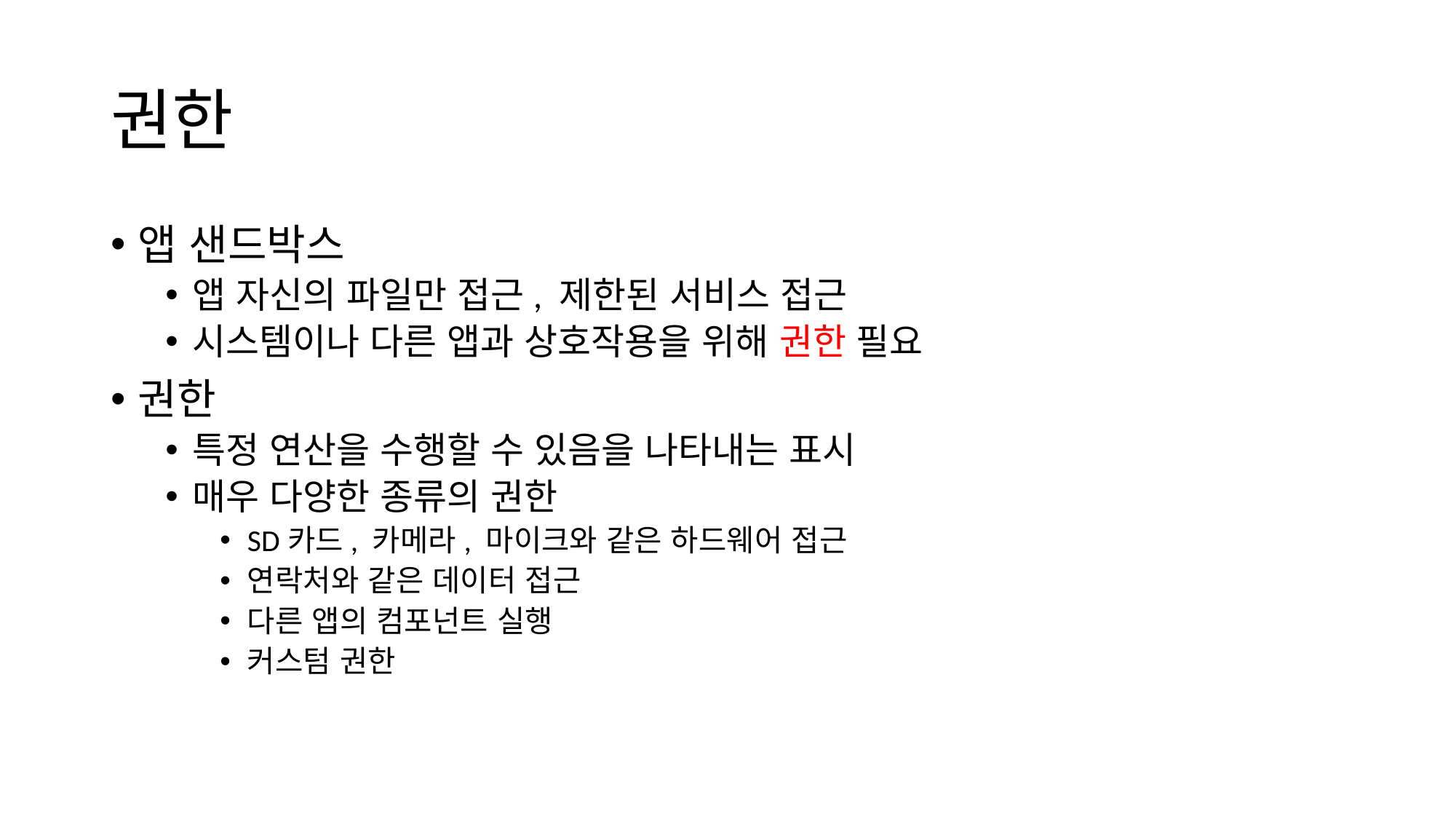

# 권한
앱 샌드박스
앱 자신의 파일만 접근, 제한된 서비스 접근
시스템이나 다른 앱과 상호작용을 위해 권한 필요
권한
특정 연산을 수행할 수 있음을 나타내는 표시
매우 다양한 종류의 권한
SD카드, 카메라, 마이크와 같은 하드웨어 접근
연락처와 같은 데이터 접근
다른 앱의 컴포넌트 실행
커스텀 권한